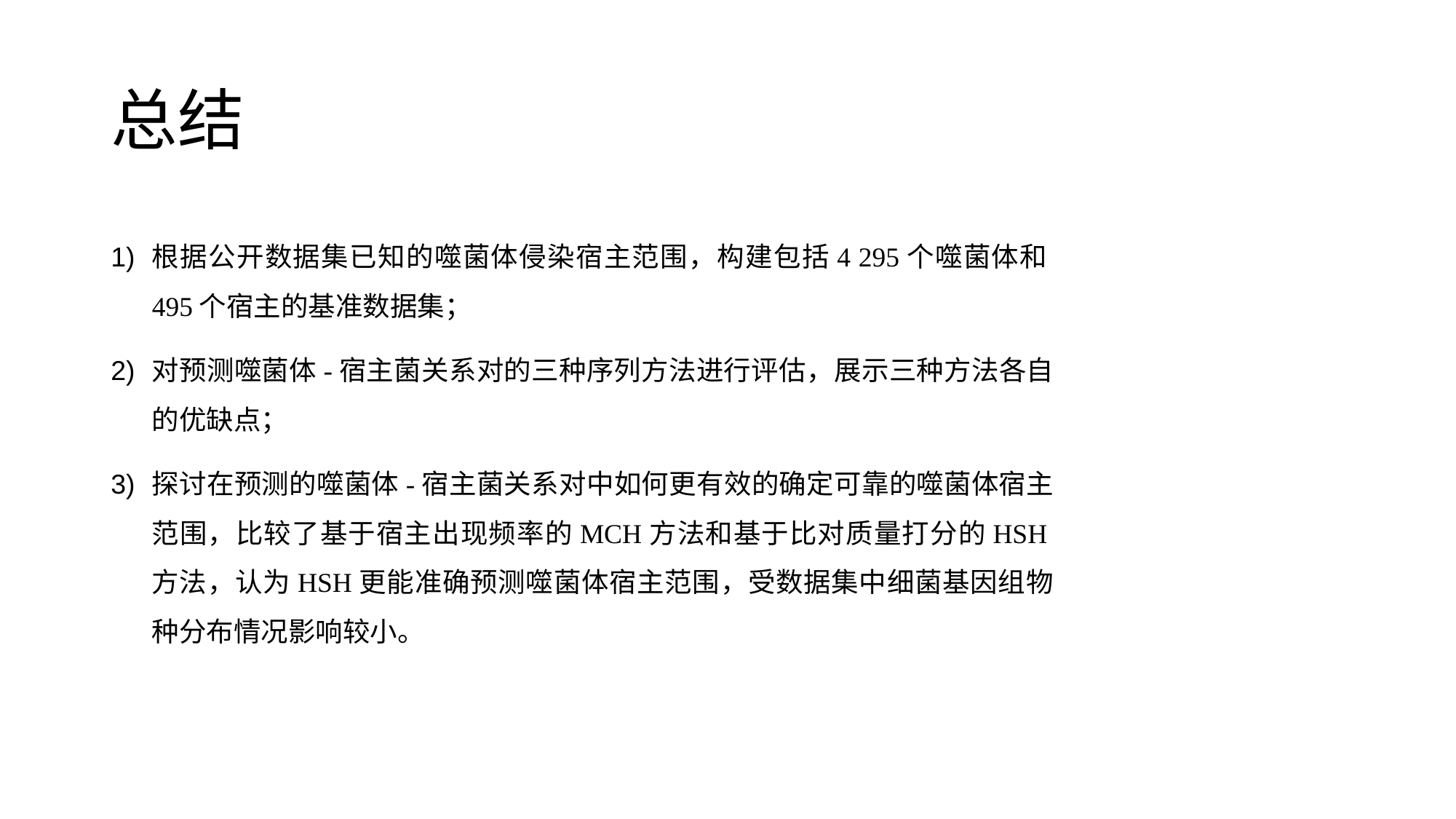

# 总结
根据公开数据集已知的噬菌体侵染宿主范围，构建包括4 295个噬菌体和495个宿主的基准数据集；
对预测噬菌体-宿主菌关系对的三种序列方法进行评估，展示三种方法各自的优缺点；
探讨在预测的噬菌体-宿主菌关系对中如何更有效的确定可靠的噬菌体宿主范围，比较了基于宿主出现频率的MCH方法和基于比对质量打分的HSH方法，认为HSH更能准确预测噬菌体宿主范围，受数据集中细菌基因组物种分布情况影响较小。